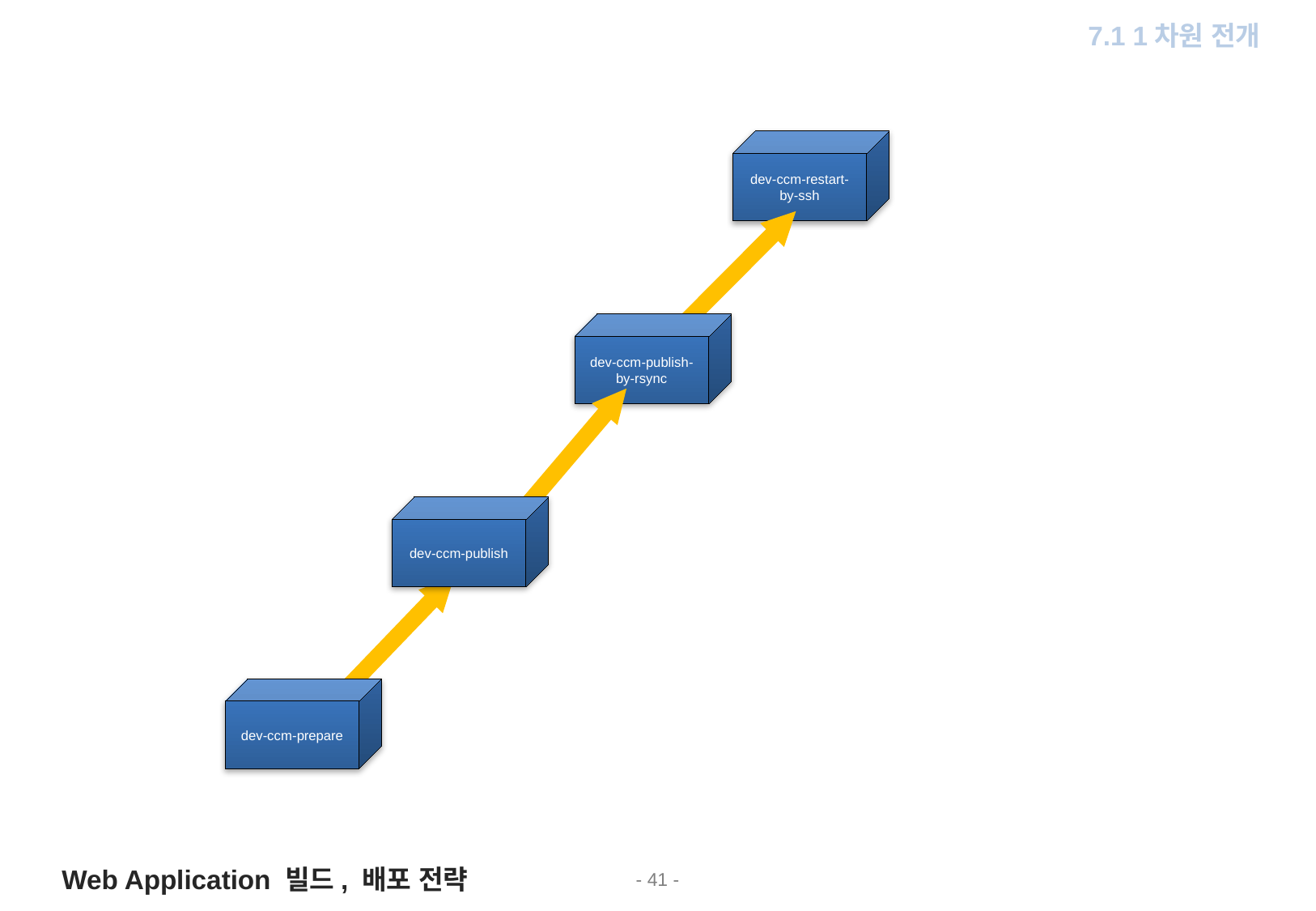

7. 적용 사례
7.1 1차원 전개
dev-ccm-restart-by-ssh
dev-ccm-publish-by-rsync
dev-ccm-prepare
dev-ccm-publish